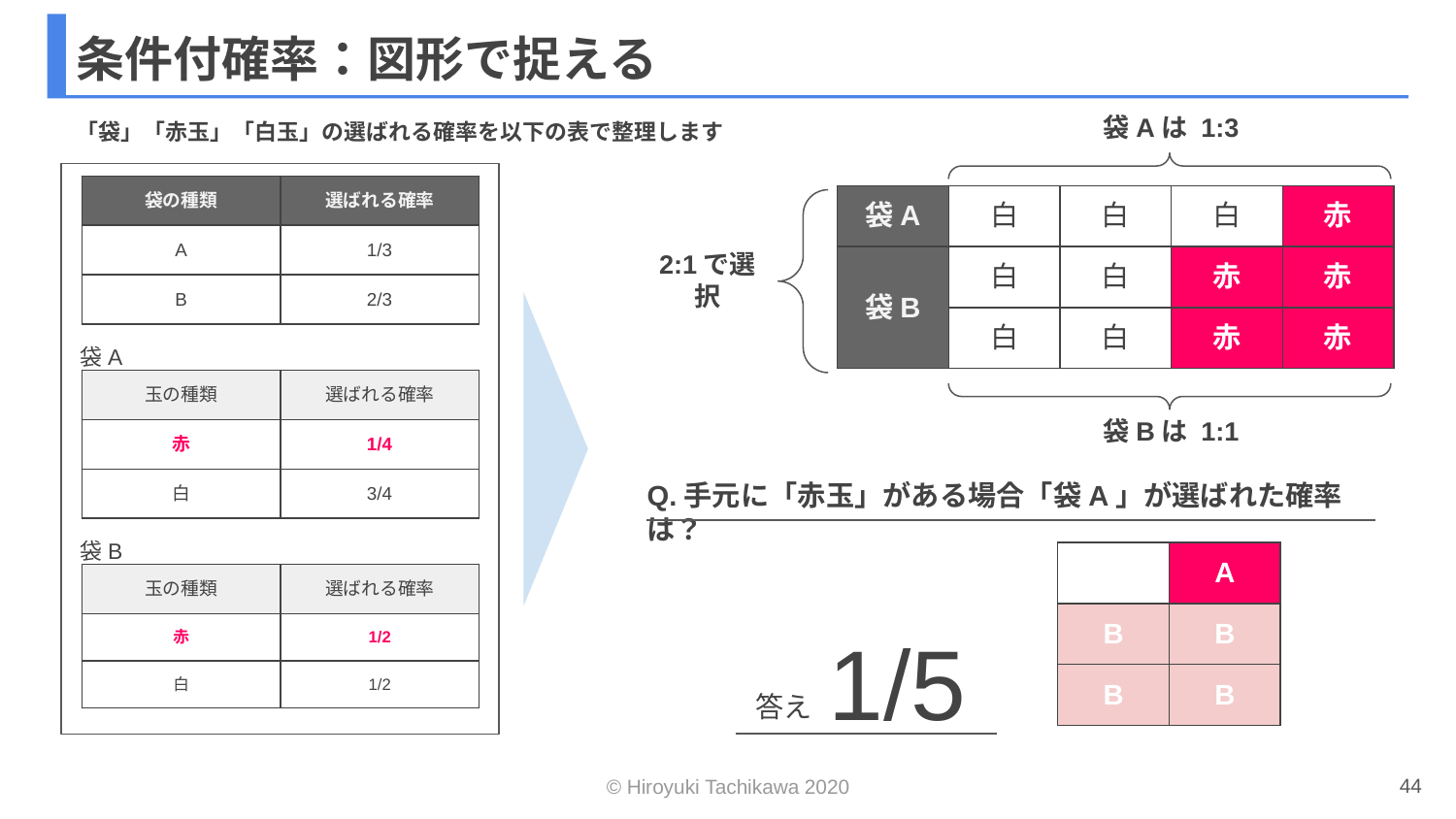

# 条件付確率：図形で捉える
「袋」「赤玉」「白玉」の選ばれる確率を以下の表で整理します
袋Aは 1:3

| 袋の種類 | 選ばれる確率 |
| --- | --- |
| A | 1/3 |
| B | 2/3 |
| 袋A | 白 | 白 | 白 | 赤 |
| --- | --- | --- | --- | --- |
| 袋B | 白 | 白 | 赤 | 赤 |
|  | 白 | 白 | 赤 | 赤 |

2:1で選択
袋A
| 玉の種類 | 選ばれる確率 |
| --- | --- |
| 赤 | 1/4 |
| 白 | 3/4 |
袋Bは 1:1

Q.手元に「赤玉」がある場合「袋A」が選ばれた確率は？
袋B
|  | A |
| --- | --- |
| B | B |
| B | B |
| 玉の種類 | 選ばれる確率 |
| --- | --- |
| 赤 | 1/2 |
| 白 | 1/2 |
1/5
答え
44